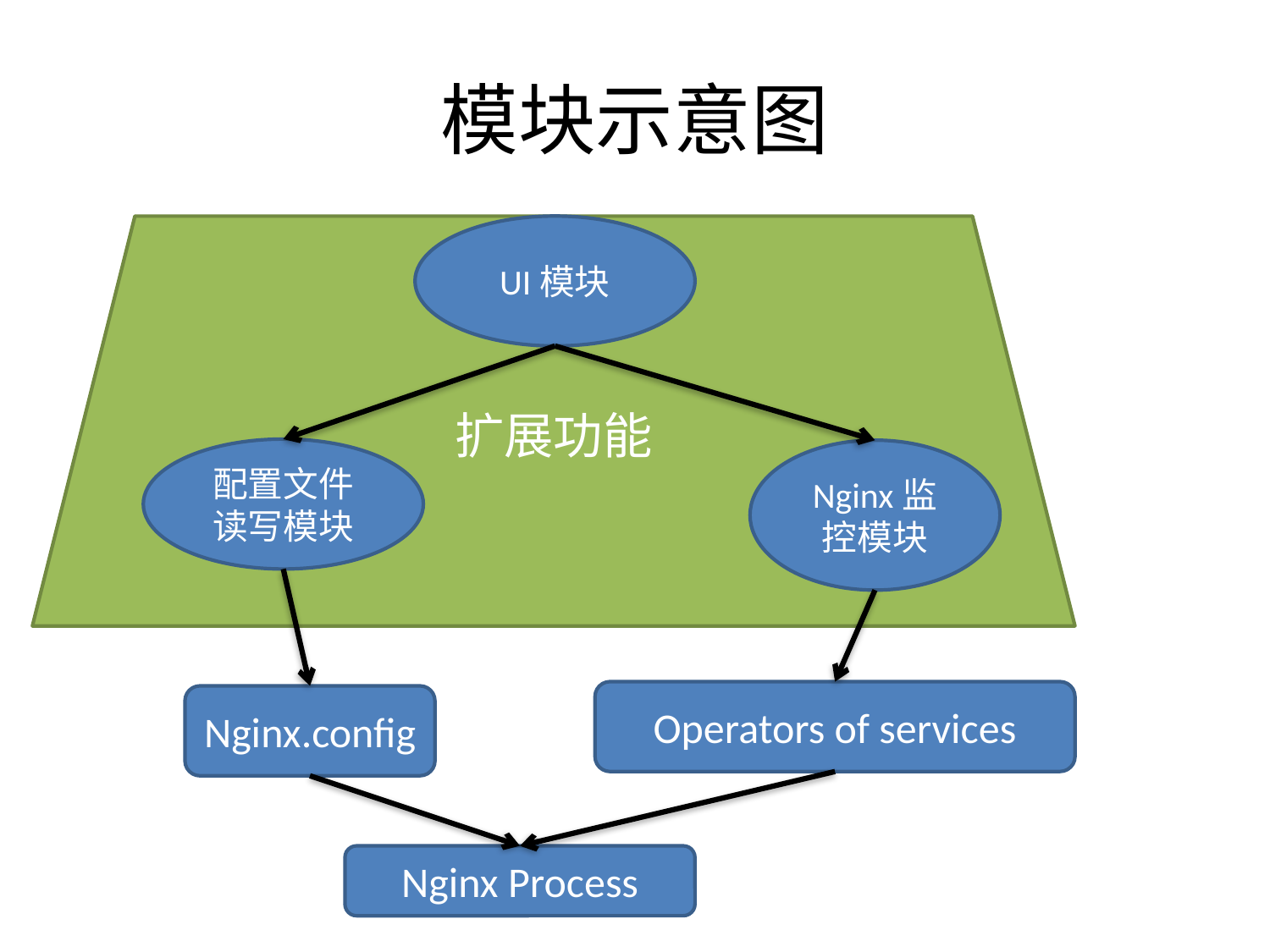

# 模块示意图
扩展功能
UI模块
配置文件读写模块
Nginx监控模块
Operators of services
Nginx.config
Nginx Process